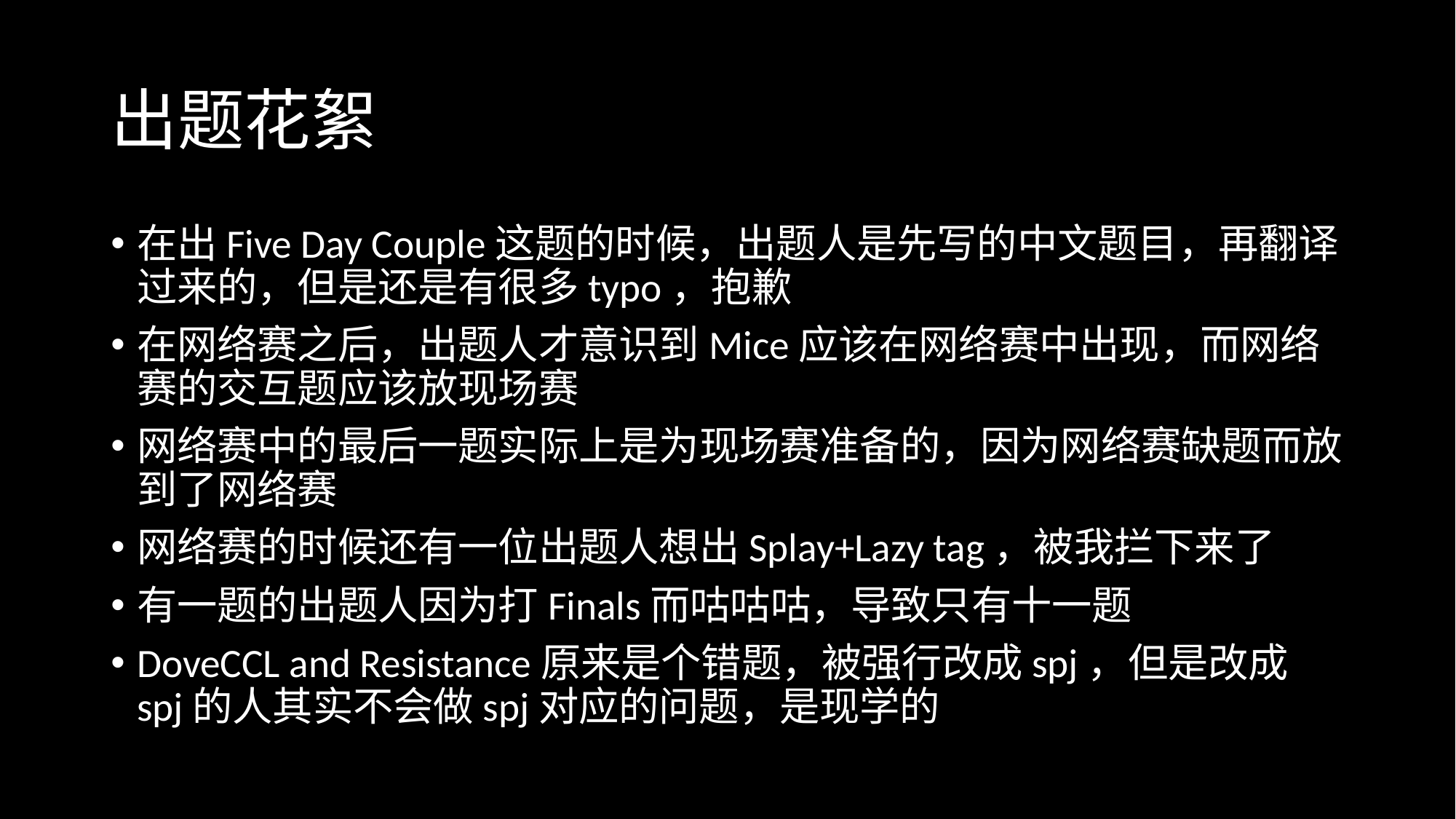

# 出题花絮
在出Five Day Couple这题的时候，出题人是先写的中文题目，再翻译过来的，但是还是有很多typo，抱歉
在网络赛之后，出题人才意识到Mice应该在网络赛中出现，而网络赛的交互题应该放现场赛
网络赛中的最后一题实际上是为现场赛准备的，因为网络赛缺题而放到了网络赛
网络赛的时候还有一位出题人想出Splay+Lazy tag，被我拦下来了
有一题的出题人因为打Finals而咕咕咕，导致只有十一题
DoveCCL and Resistance原来是个错题，被强行改成spj，但是改成spj的人其实不会做spj对应的问题，是现学的